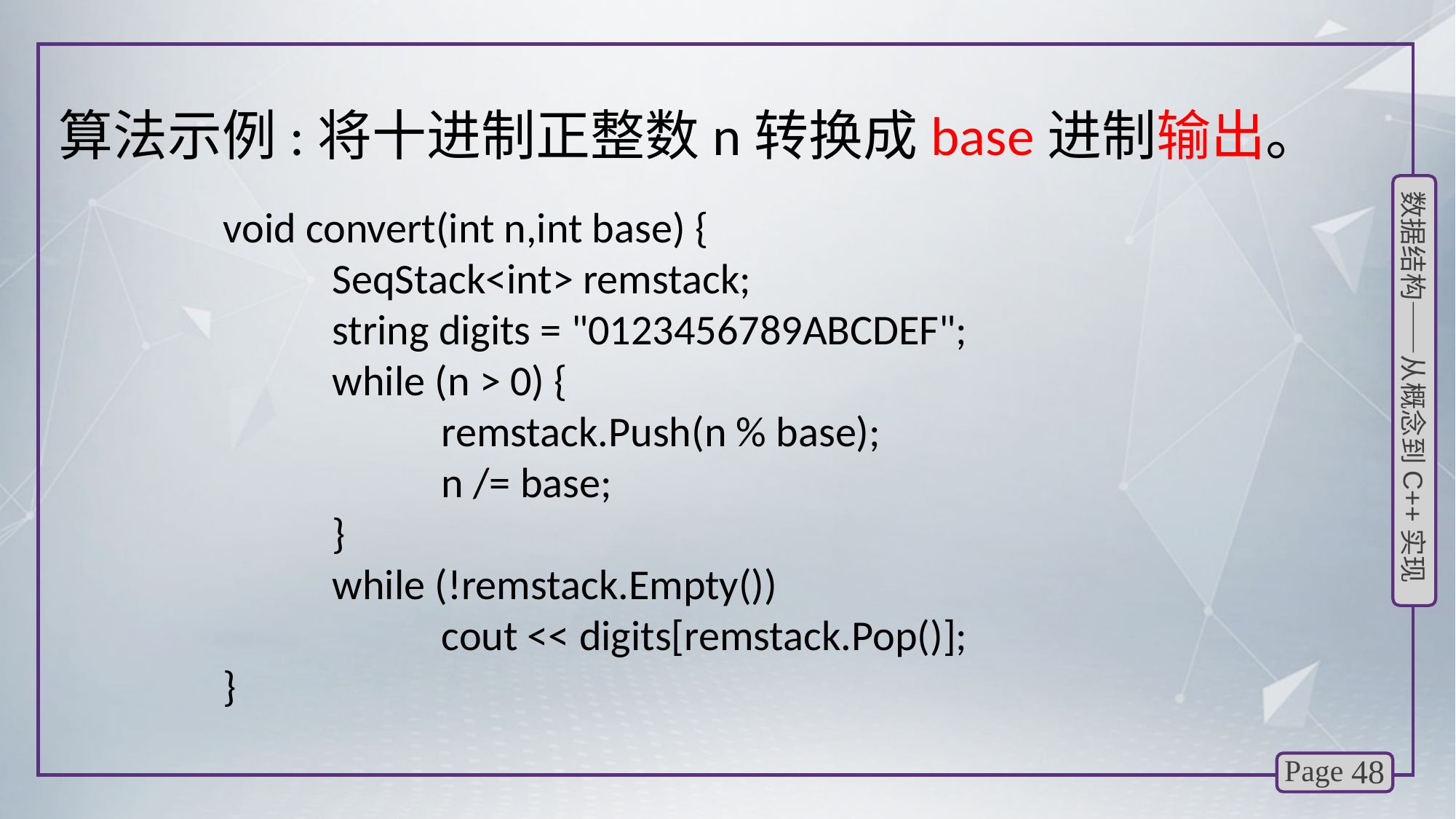

# 算法示例:将十进制正整数n转换成base进制输出。
void convert(int n,int base) {
	SeqStack<int> remstack;
	string digits = "0123456789ABCDEF";
	while (n > 0) {
		remstack.Push(n % base);
		n /= base;
	}
	while (!remstack.Empty())
		cout << digits[remstack.Pop()];
}